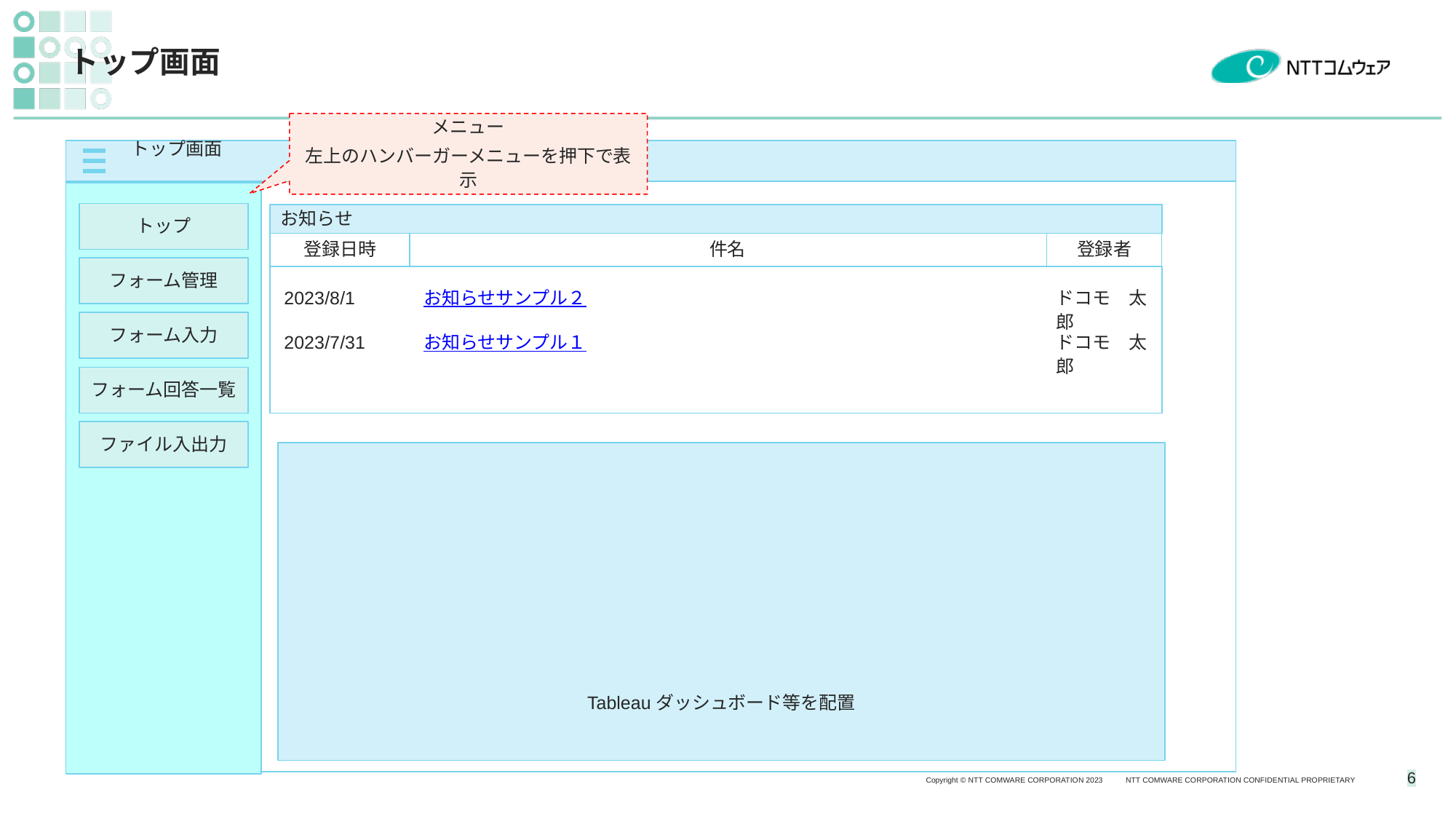

# トップ画面
メニュー
左上のハンバーガーメニューを押下で表示
　　　トップ画面　　　　　　　　　　　　　　　　　　　　　　　　　　　　　　　　　　　　　　　　　　　　　　　　　　　　　　　　　　　　　　　　　　　　　　　　　　　　　　　XXXXさん

トップ
お知らせ
登録日時
件名
登録者
フォーム管理

2023/8/1
お知らせサンプル２
ドコモ　太郎
フォーム入力
2023/7/31
お知らせサンプル１
ドコモ　太郎
フォーム回答一覧
ファイル入出力

Tableauダッシュボード等を配置
6